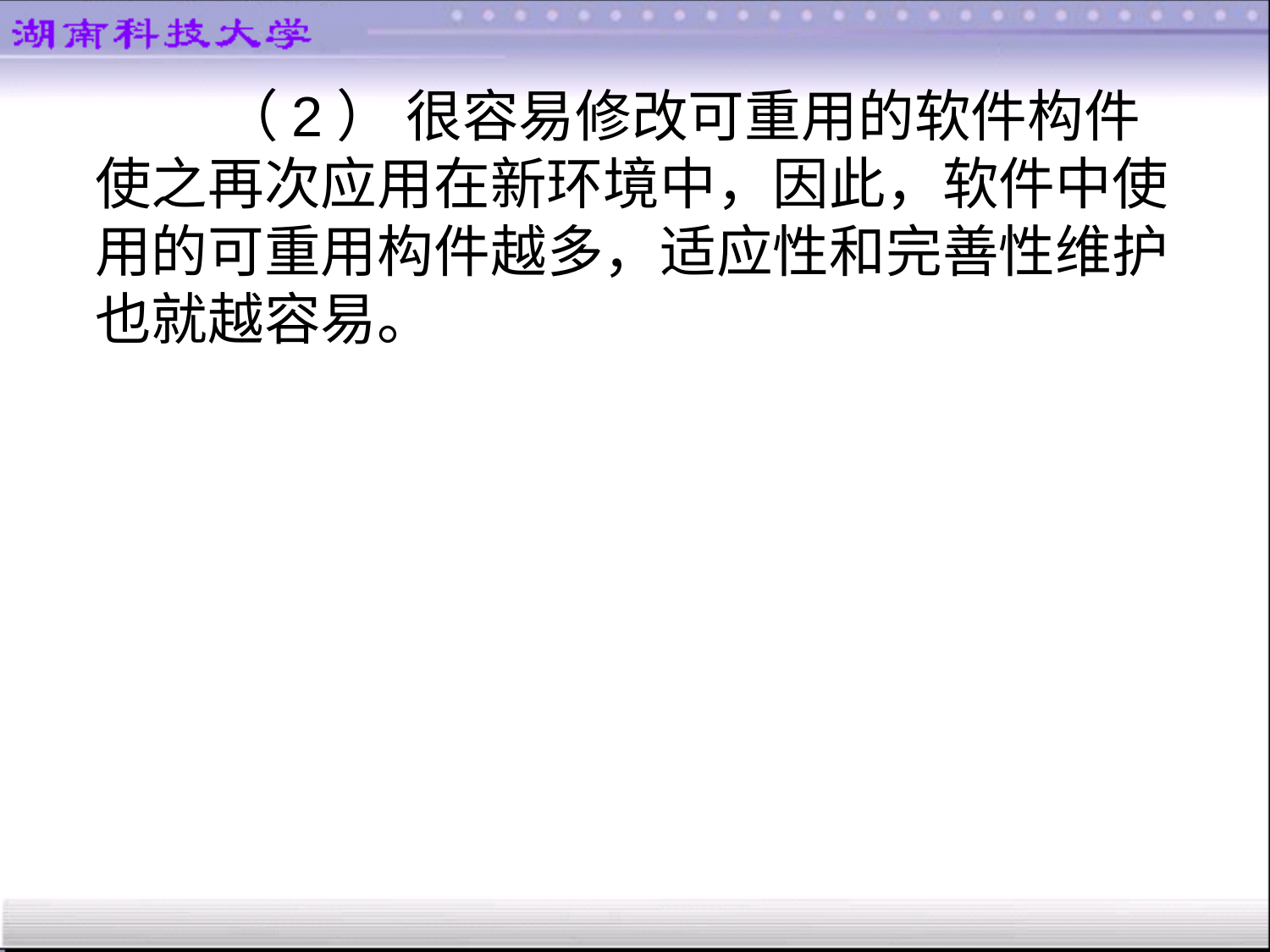

（2） 很容易修改可重用的软件构件使之再次应用在新环境中，因此，软件中使用的可重用构件越多，适应性和完善性维护也就越容易。